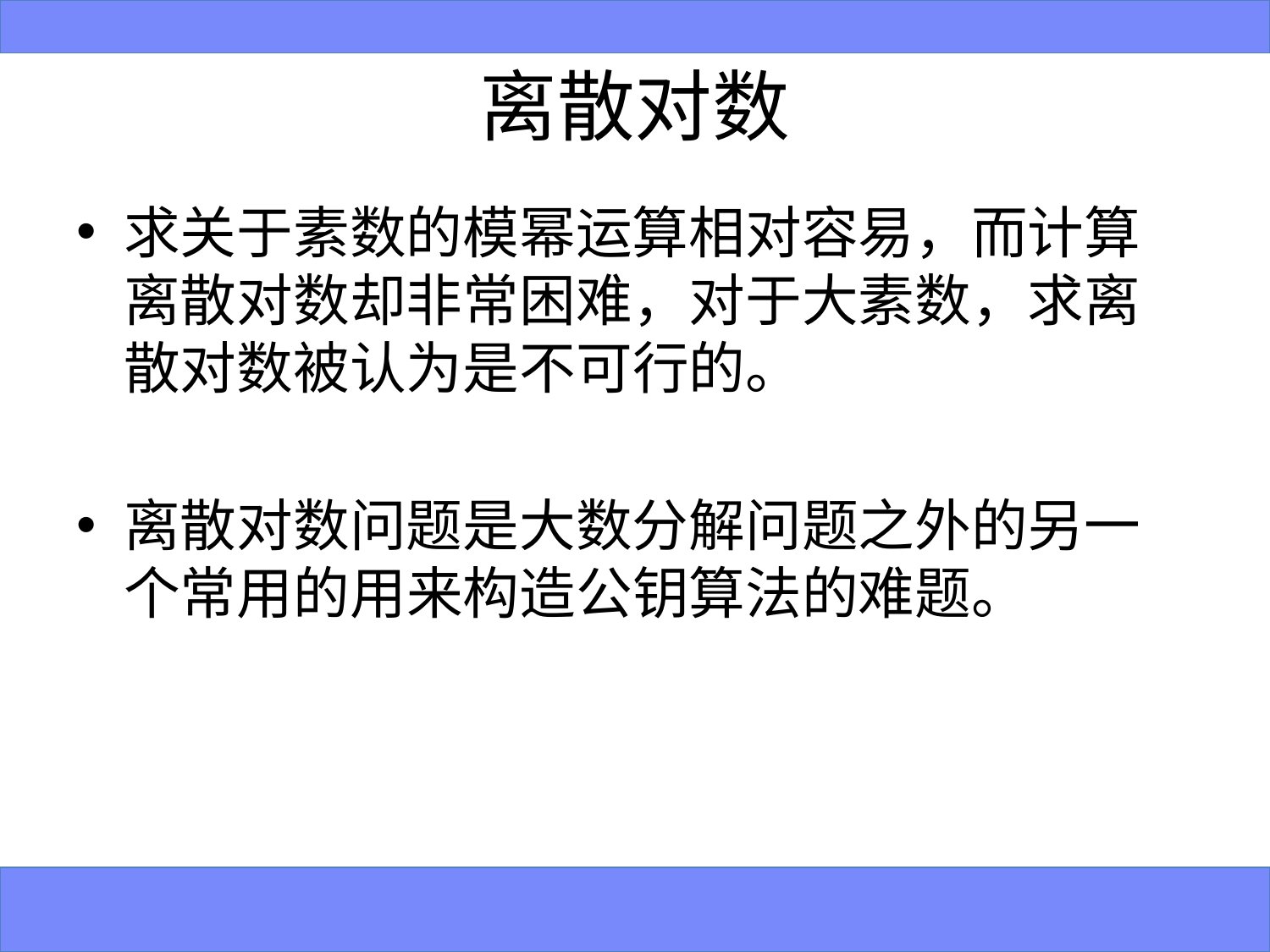

# 离散对数
求关于素数的模幂运算相对容易，而计算离散对数却非常困难，对于大素数，求离散对数被认为是不可行的。

离散对数问题是大数分解问题之外的另一个常用的用来构造公钥算法的难题。